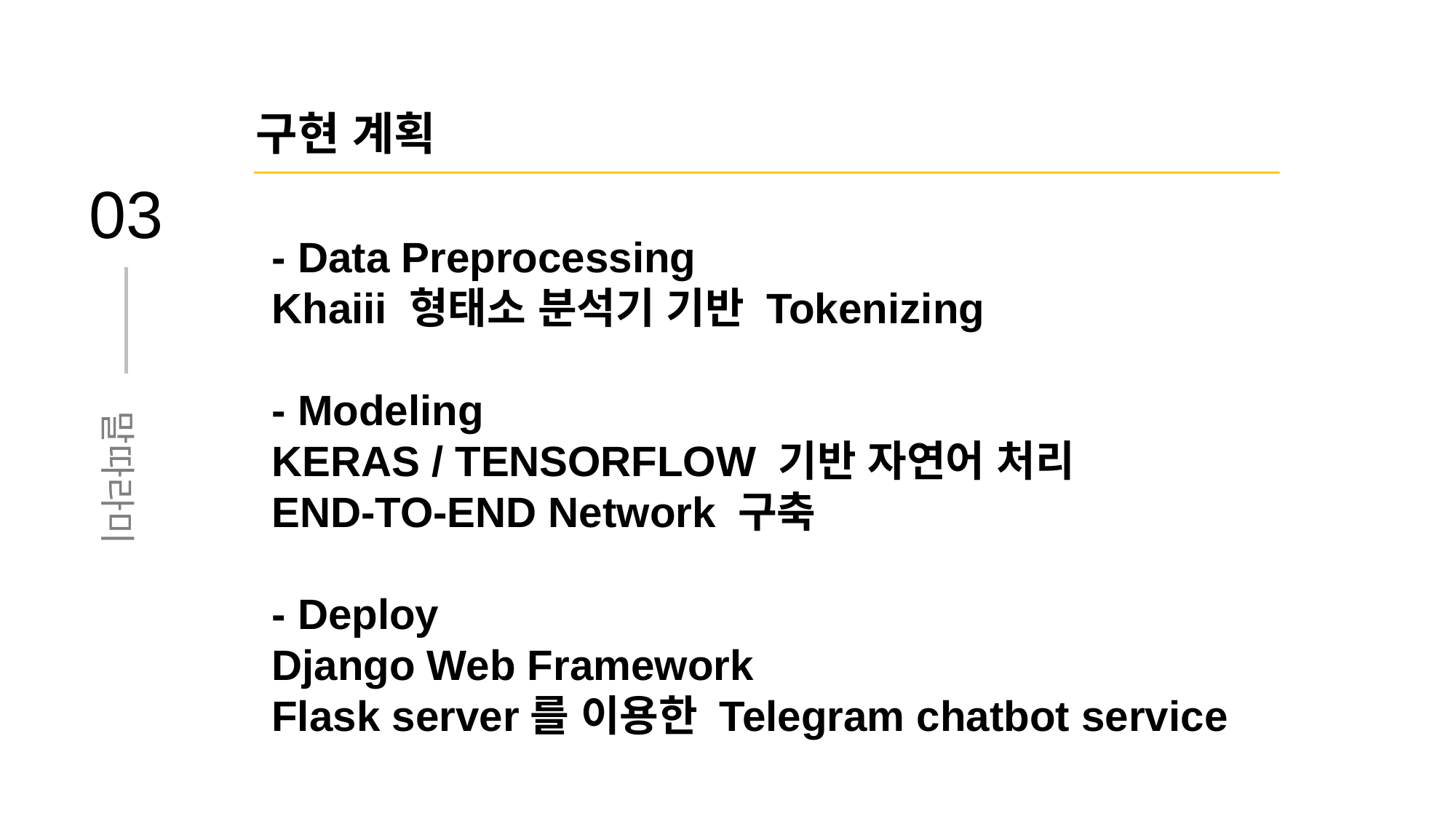

구현 계획
03

- Data Preprocessing
Khaiii 형태소 분석기 기반 Tokenizing

- Modeling
KERAS / TENSORFLOW 기반 자연어 처리
END-TO-END Network 구축

- Deploy
Django Web Framework
Flask server를 이용한 Telegram chatbot service

말따라미